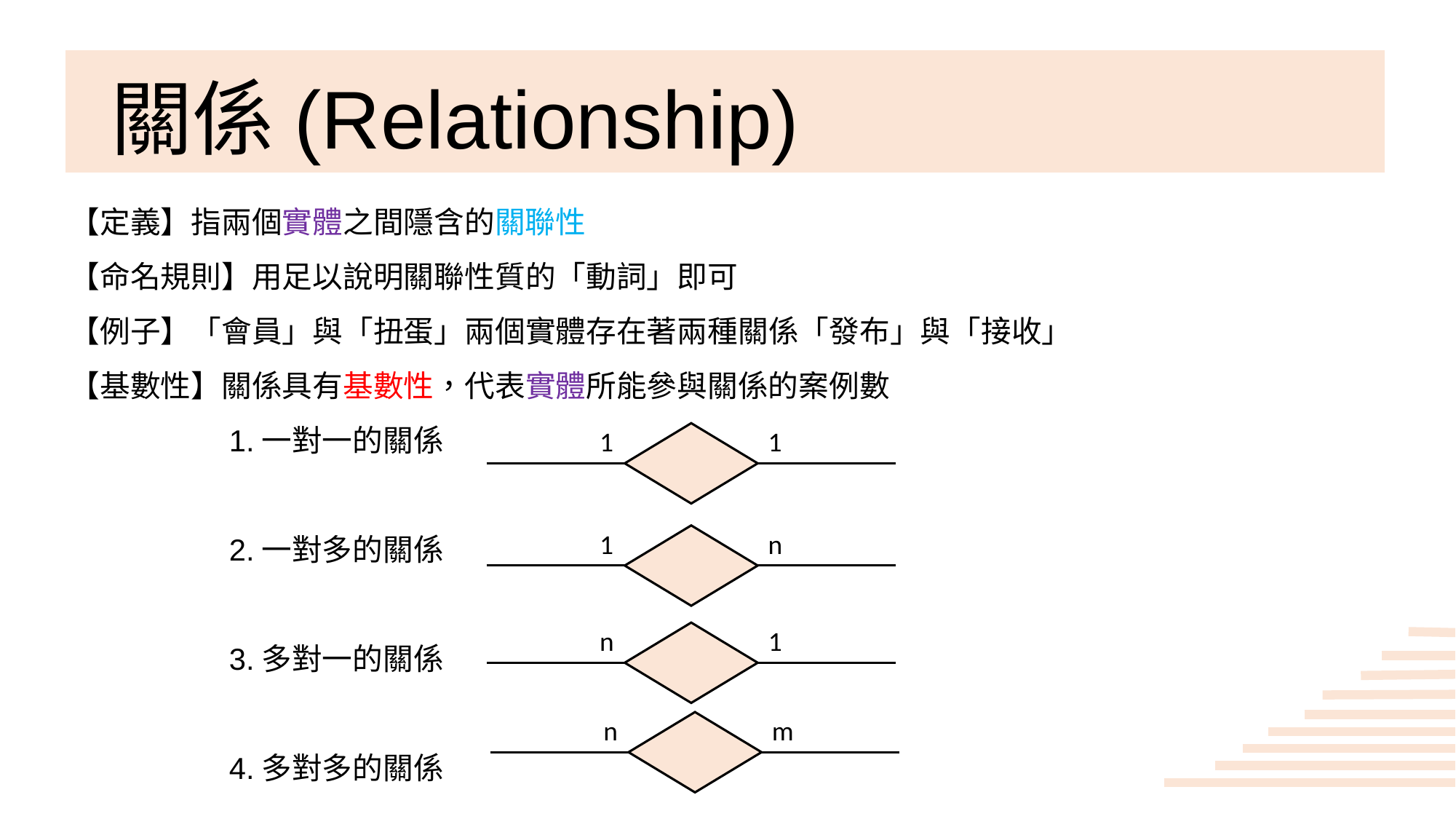

# 關係(Relationship)
【定義】指兩個實體之間隱含的關聯性
【命名規則】用足以說明關聯性質的「動詞」即可
【例子】「會員」與「扭蛋」兩個實體存在著兩種關係「發布」與「接收」
【基數性】關係具有基數性，代表實體所能參與關係的案例數
	      1.一對一的關係

	      2.一對多的關係

	      3.多對一的關係

	      4.多對多的關係
1
1

1
n

n
1

n
m